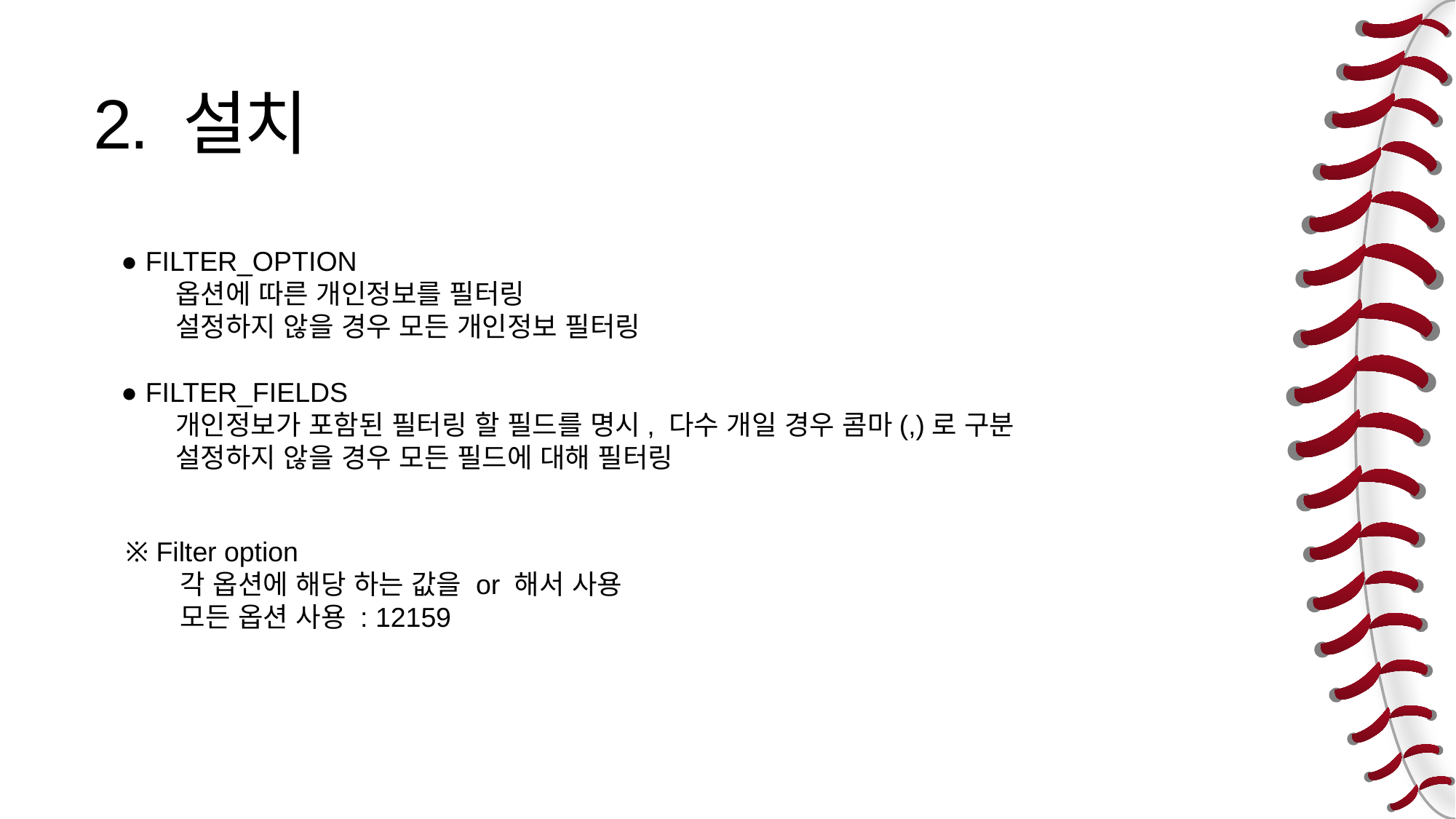

2. 설치
● FILTER_OPTION
옵션에 따른 개인정보를 필터링
설정하지 않을 경우 모든 개인정보 필터링

● FILTER_FIELDS
개인정보가 포함된 필터링 할 필드를 명시, 다수 개일 경우 콤마(,)로 구분
설정하지 않을 경우 모든 필드에 대해 필터링
※ Filter option
각 옵션에 해당 하는 값을 or 해서 사용
모든 옵션 사용 : 12159